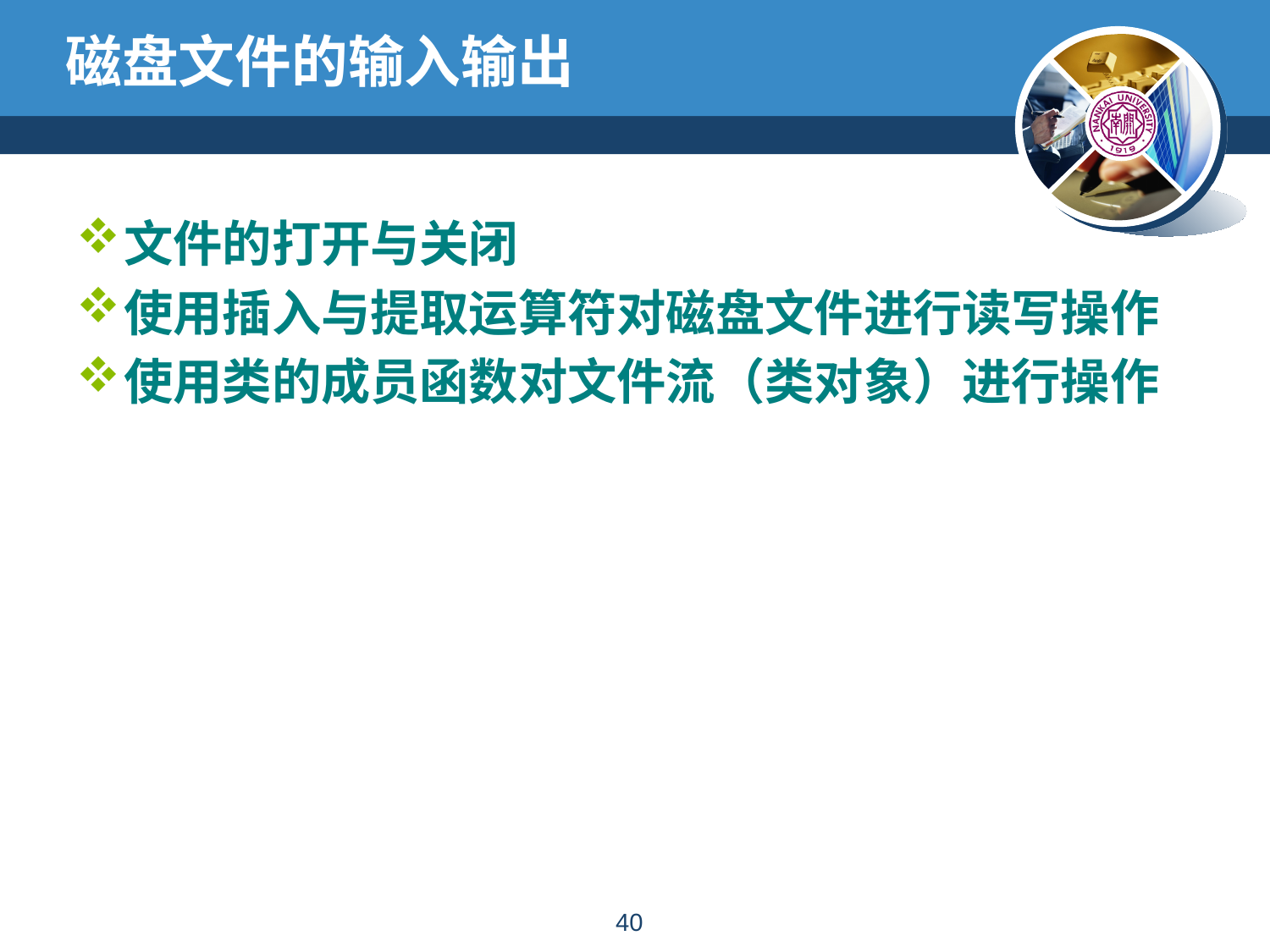

# 磁盘文件的输入输出
文件的打开与关闭
使用插入与提取运算符对磁盘文件进行读写操作
使用类的成员函数对文件流（类对象）进行操作

40